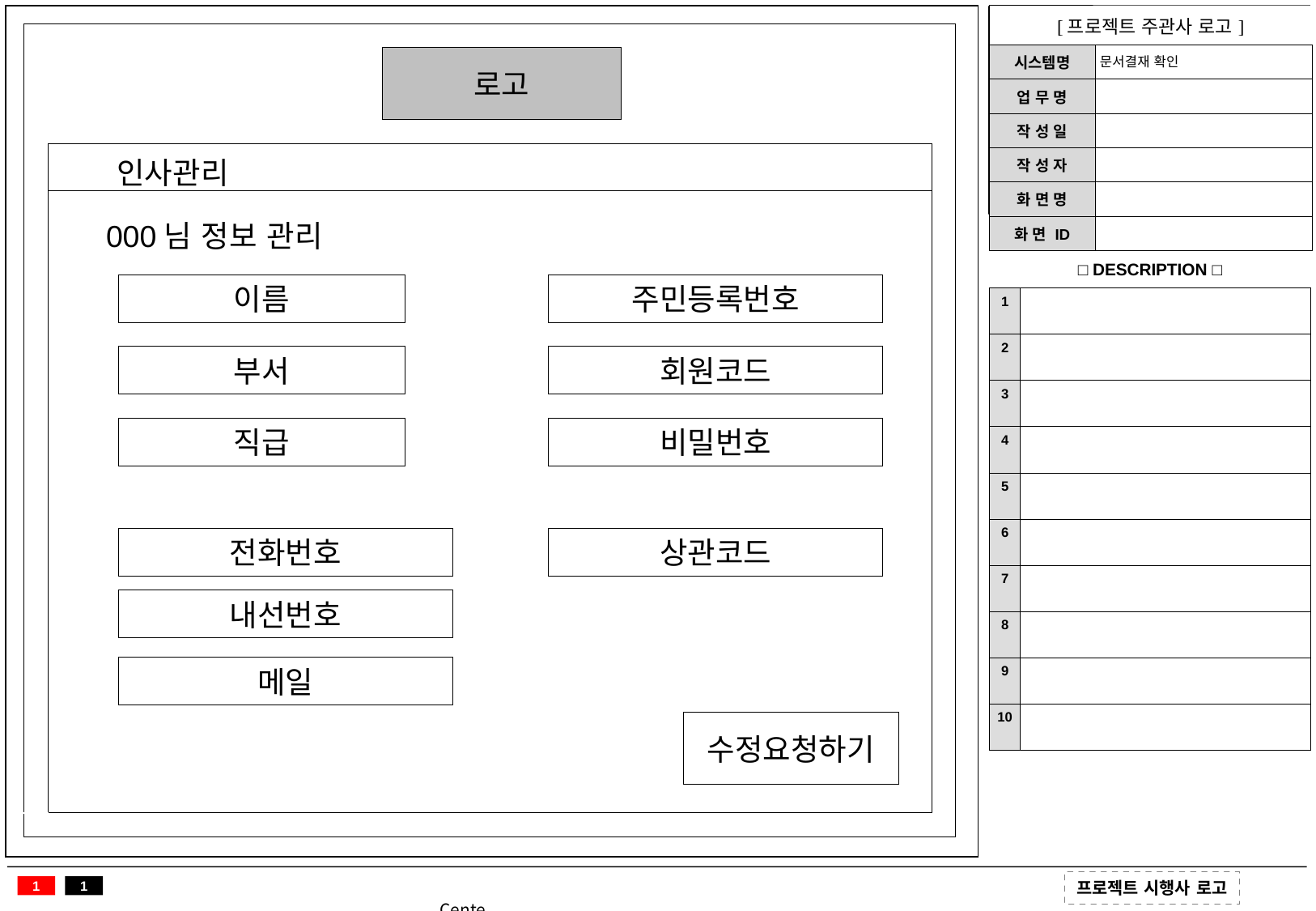

| [프로젝트 주관사 로고] |  |
| --- | --- |
| 시스템명 | 문서결재 확인 |
| 업 무 명 |  |
| 작 성 일 |  |
| 작 성 자 |  |
| 화 면 명 |  |
| 화 면 ID |  |

로고

인사관리
000님 정보 관리
| □ DESCRIPTION □ |  |
| --- | --- |
| 1 |  |
| 2 |  |
| 3 |  |
| 4 |  |
| 5 |  |
| 6 |  |
| 7 |  |
| 8 |  |
| 9 |  |
| 10 |  |
이름
주민등록번호
부서
회원코드
직급
비밀번호
전화번호
상관코드
내선번호
메일
수정요청하기

1
1
Center